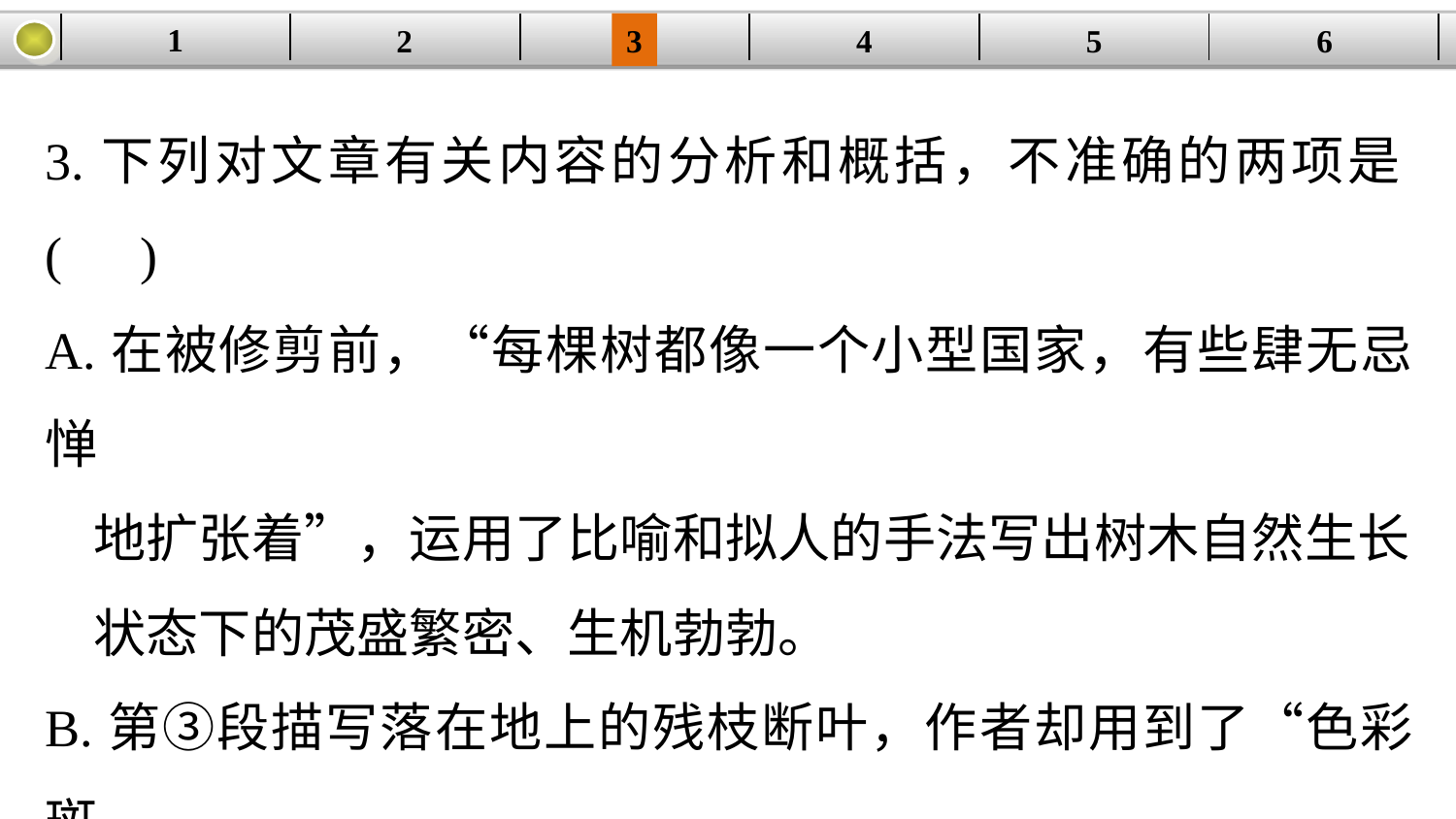

1
2
3
4
|  |  |  |  |  |  |
| --- | --- | --- | --- | --- | --- |
5
6

3.下列对文章有关内容的分析和概括，不准确的两项是(　)
A.在被修剪前，“每棵树都像一个小型国家，有些肆无忌惮
   地扩张着”，运用了比喻和拟人的手法写出树木自然生长
   状态下的茂盛繁密、生机勃勃。
B.第③段描写落在地上的残枝断叶，作者却用到了“色彩斑
   斓”“柔韧而温暖”等词语，暗含了作者对它们遭受剪伐
   的惋惜和痛心。